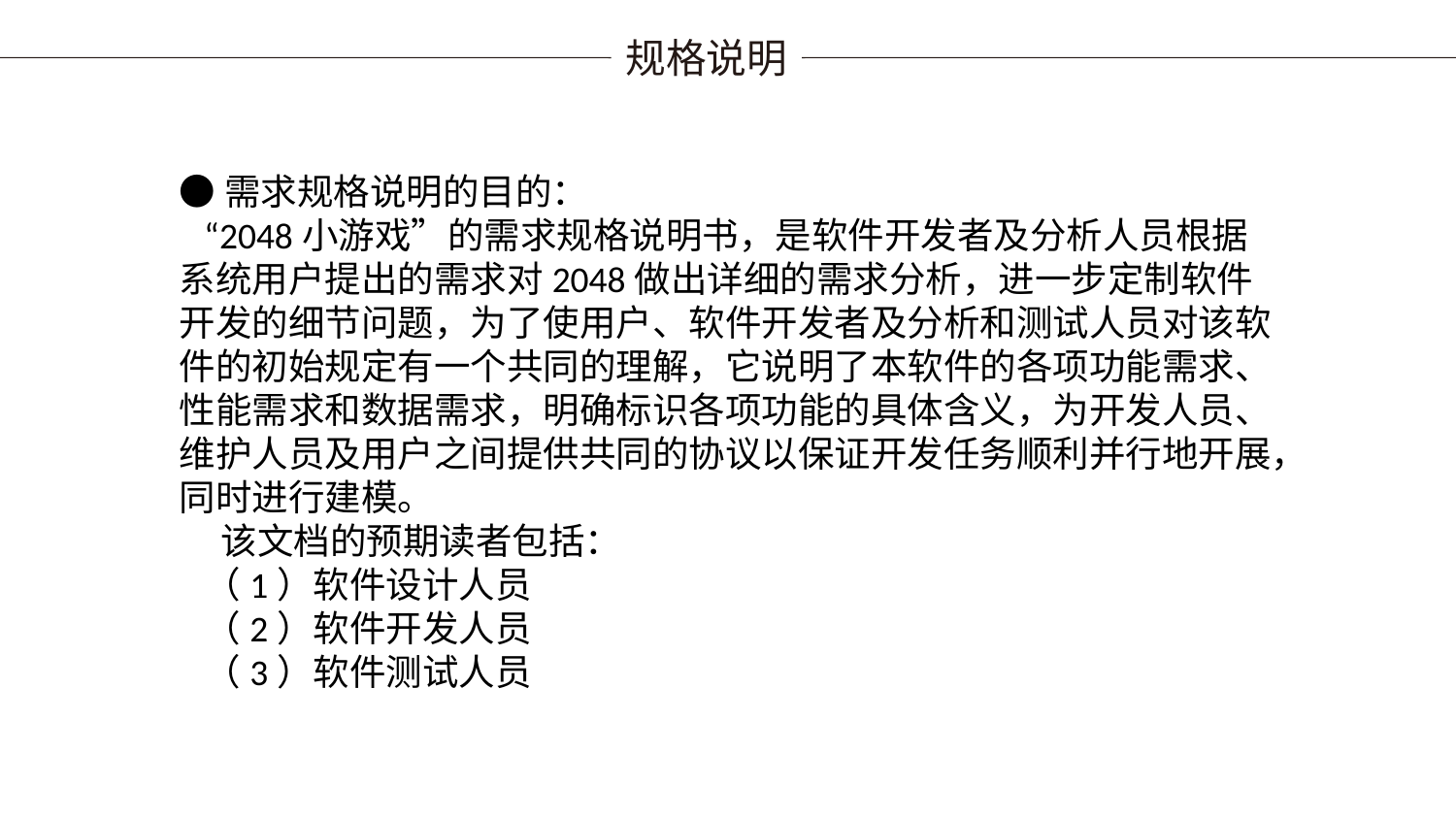

规格说明

●需求规格说明的目的：
   “2048小游戏”的需求规格说明书，是软件开发者及分析人员根据系统用户提出的需求对2048做出详细的需求分析，进一步定制软件开发的细节问题，为了使用户、软件开发者及分析和测试人员对该软件的初始规定有一个共同的理解，它说明了本软件的各项功能需求、性能需求和数据需求，明确标识各项功能的具体含义，为开发人员、维护人员及用户之间提供共同的协议以保证开发任务顺利并行地开展，同时进行建模。
    该文档的预期读者包括：
  （1）软件设计人员
  （2）软件开发人员
  （3）软件测试人员